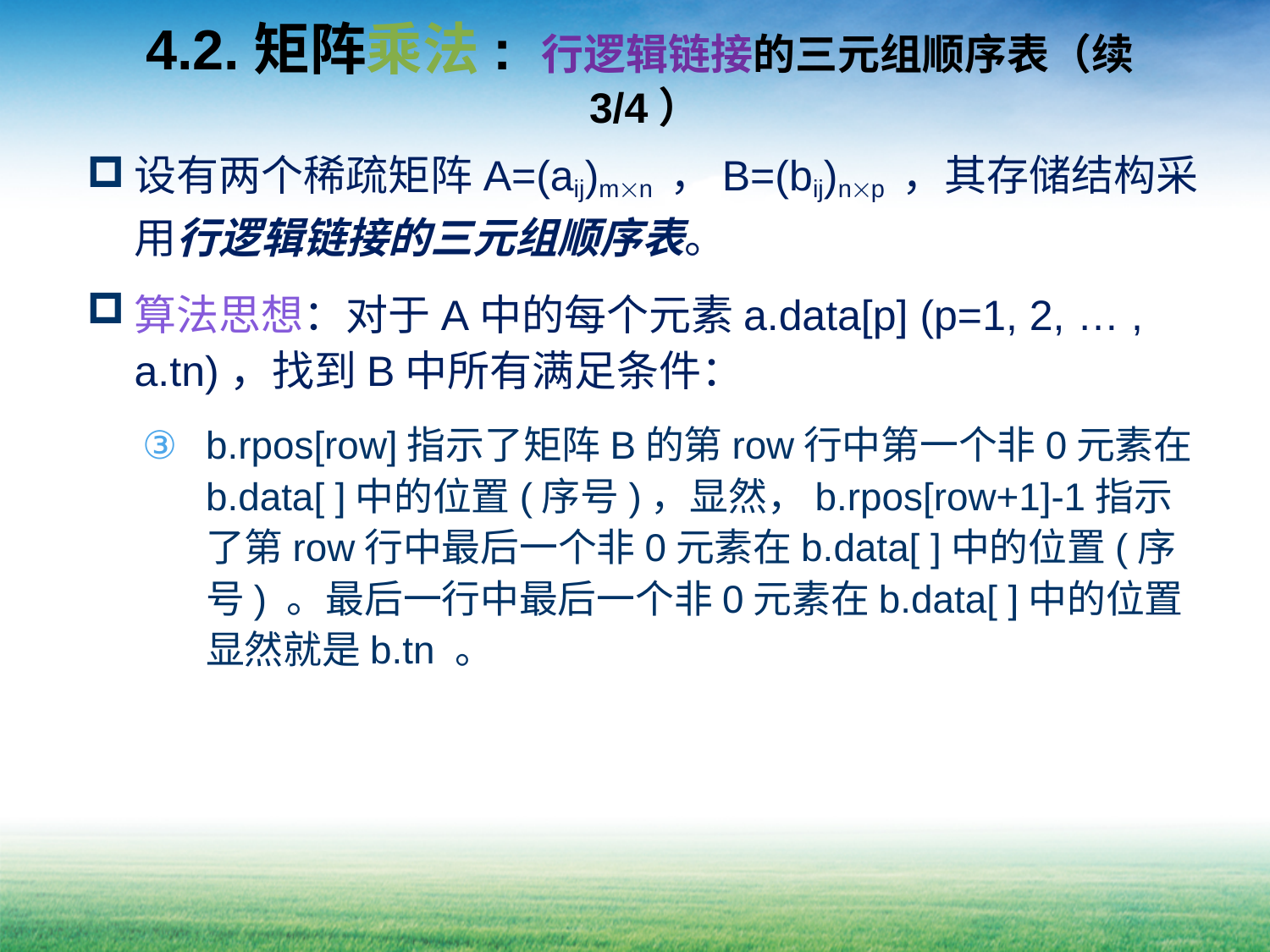

# 4.2.矩阵乘法: 行逻辑链接的三元组顺序表（续3/4）
设有两个稀疏矩阵A=(aij)m×n ，B=(bij)n×p ，其存储结构采用行逻辑链接的三元组顺序表。
算法思想：对于A中的每个元素a.data[p] (p=1, 2, … , a.tn)，找到B中所有满足条件：
b.rpos[row]指示了矩阵B的第row行中第一个非0元素在b.data[ ]中的位置(序号)，显然，b.rpos[row+1]-1指示了第row行中最后一个非0元素在b.data[ ]中的位置(序号) 。最后一行中最后一个非0元素在b.data[ ]中的位置显然就是b.tn 。